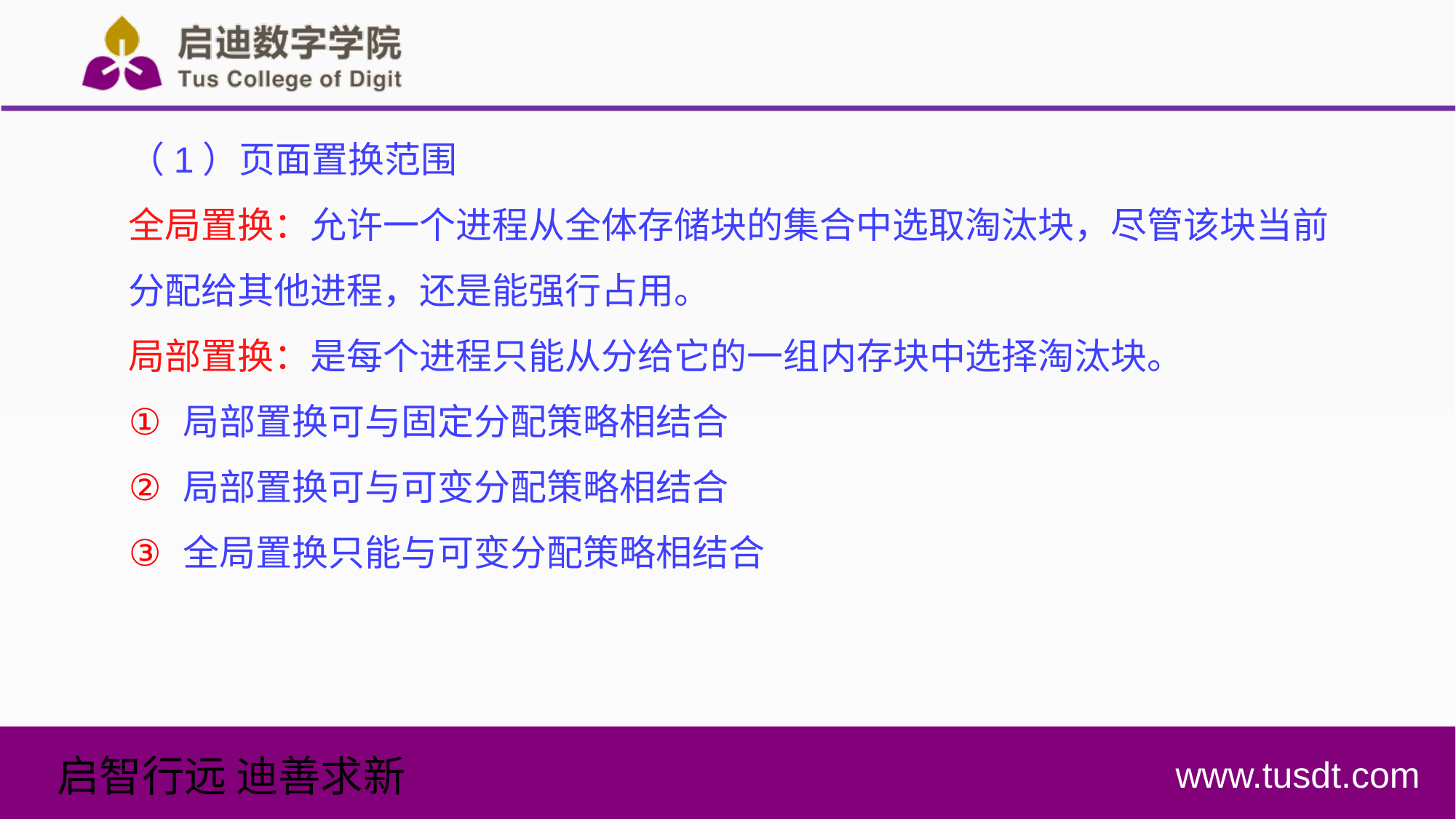

（1）页面置换范围
全局置换：允许一个进程从全体存储块的集合中选取淘汰块，尽管该块当前分配给其他进程，还是能强行占用。
局部置换：是每个进程只能从分给它的一组内存块中选择淘汰块。
局部置换可与固定分配策略相结合
局部置换可与可变分配策略相结合
全局置换只能与可变分配策略相结合